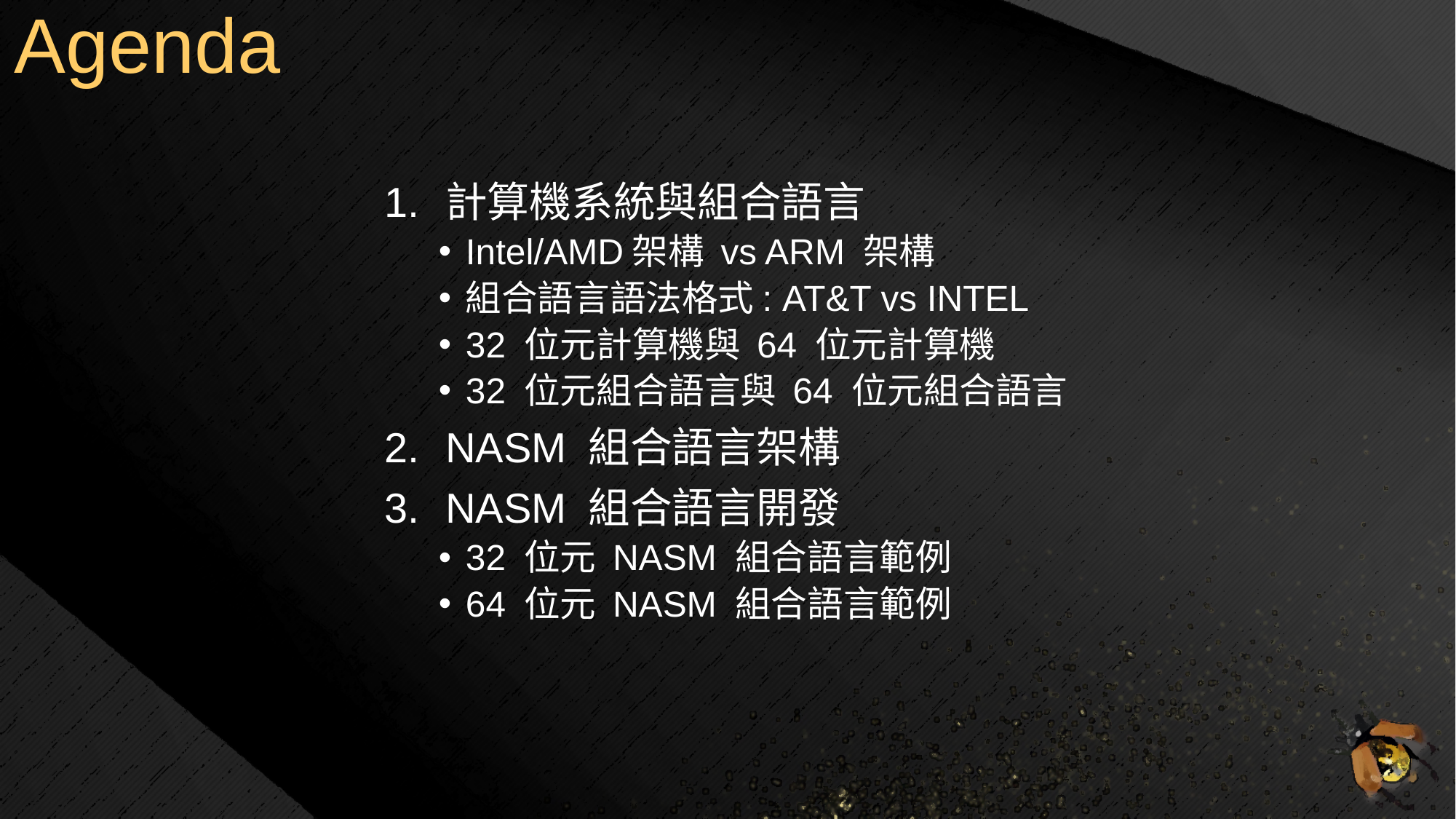

# Agenda
計算機系統與組合語言
Intel/AMD架構 vs ARM 架構
組合語言語法格式: AT&T vs INTEL
32 位元計算機與 64 位元計算機
32 位元組合語言與 64 位元組合語言
NASM 組合語言架構
NASM 組合語言開發
32 位元 NASM 組合語言範例
64 位元 NASM 組合語言範例